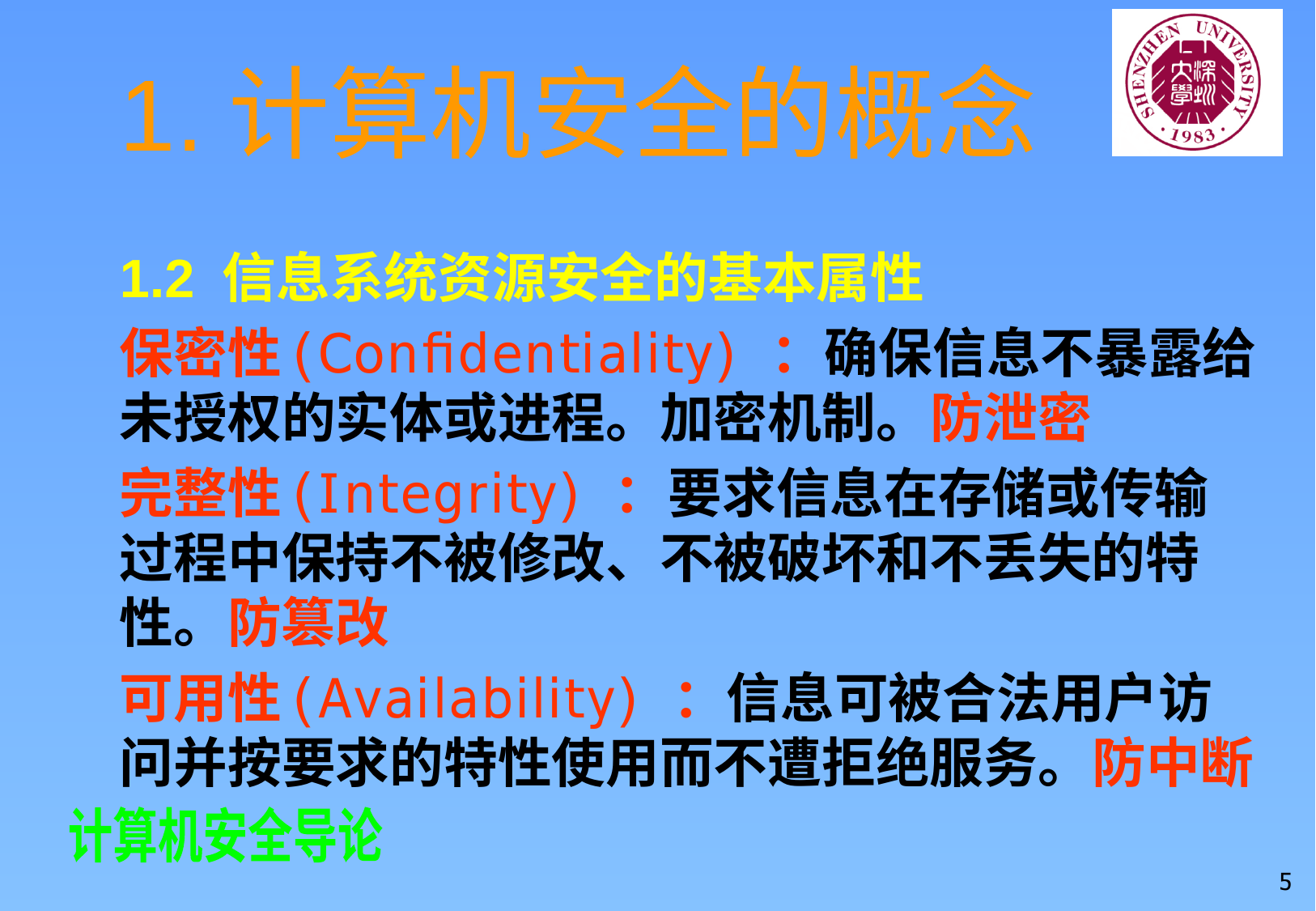

# 1.计算机安全的概念
1.2 信息系统资源安全的基本属性
保密性(Confidentiality) ：确保信息不暴露给未授权的实体或进程。加密机制。防泄密
完整性(Integrity) ：要求信息在存储或传输过程中保持不被修改、不被破坏和不丢失的特性。防篡改
可用性(Availability) ：信息可被合法用户访问并按要求的特性使用而不遭拒绝服务。防中断

5